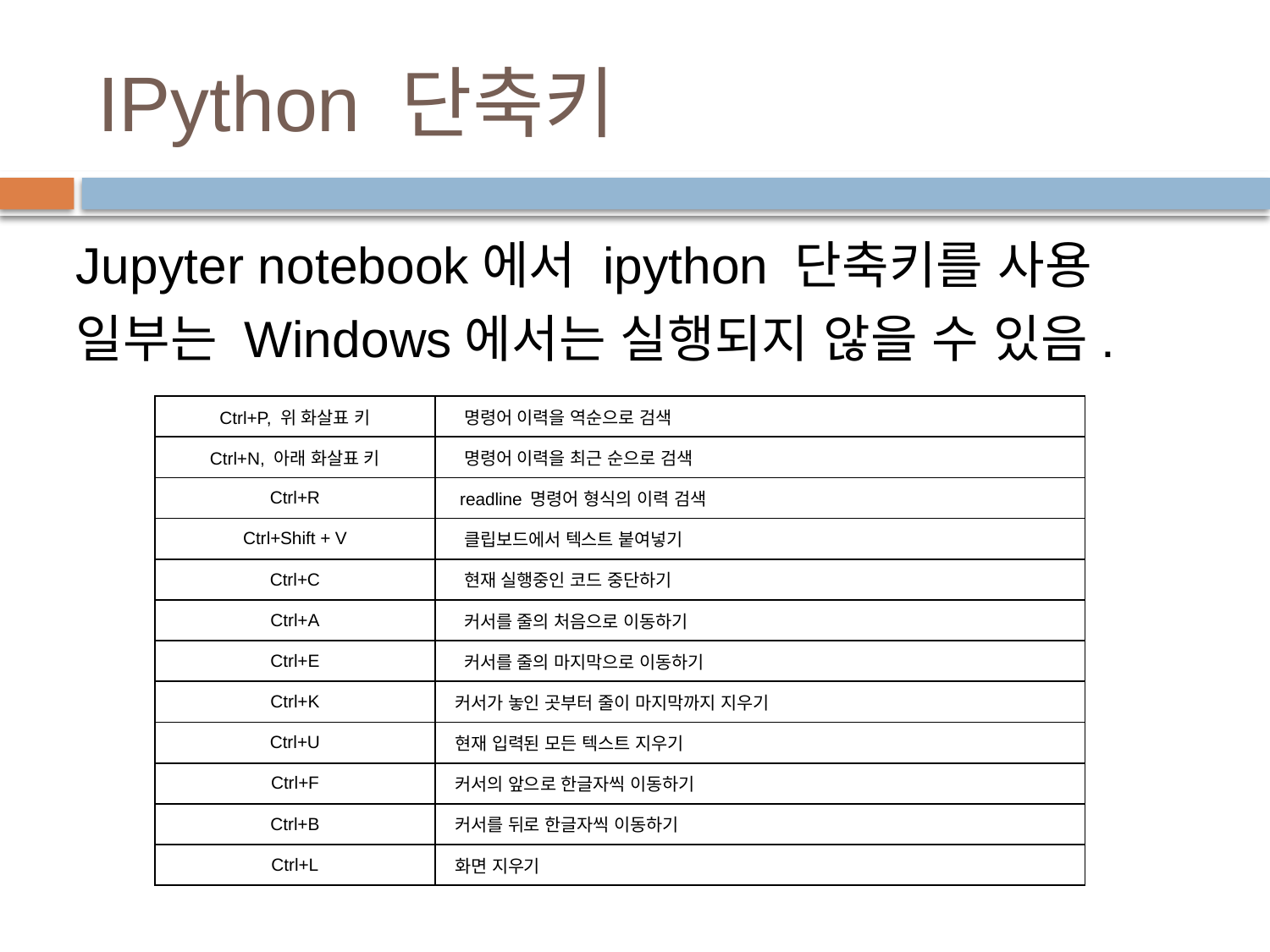

# IPython 단축키
Jupyter notebook에서 ipython 단축키를 사용
일부는 Windows에서는 실행되지 않을 수 있음.
| Ctrl+P, 위 화살표 키 | 명령어 이력을 역순으로 검색 |
| --- | --- |
| Ctrl+N, 아래 화살표 키 | 명령어 이력을 최근 순으로 검색 |
| Ctrl+R | readline 명령어 형식의 이력 검색 |
| Ctrl+Shift + V | 클립보드에서 텍스트 붙여넣기 |
| Ctrl+C | 현재 실행중인 코드 중단하기 |
| Ctrl+A | 커서를 줄의 처음으로 이동하기 |
| Ctrl+E | 커서를 줄의 마지막으로 이동하기 |
| Ctrl+K | 커서가 놓인 곳부터 줄이 마지막까지 지우기 |
| Ctrl+U | 현재 입력된 모든 텍스트 지우기 |
| Ctrl+F | 커서의 앞으로 한글자씩 이동하기 |
| Ctrl+B | 커서를 뒤로 한글자씩 이동하기 |
| Ctrl+L | 화면 지우기 |